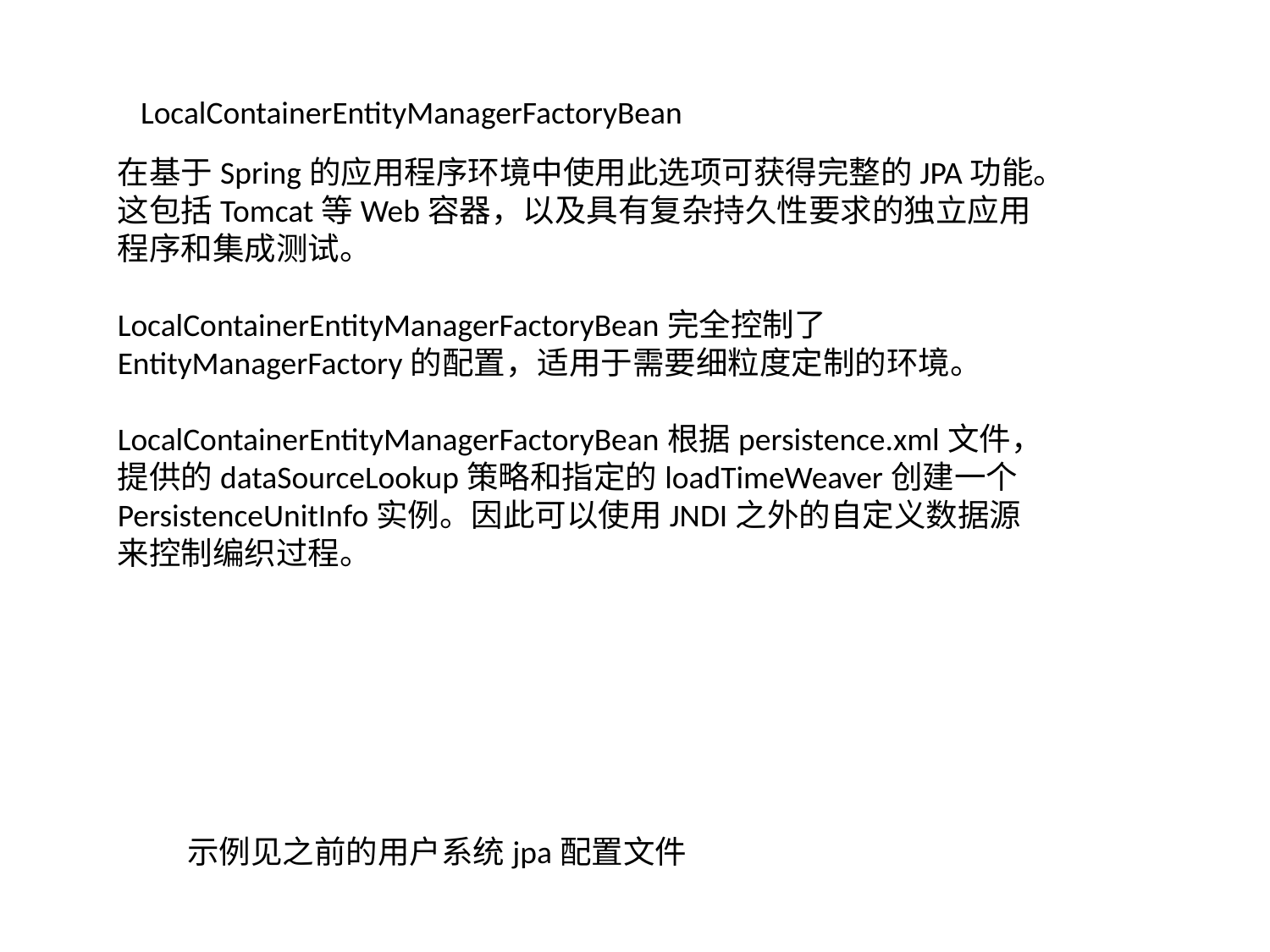

LocalContainerEntityManagerFactoryBean
在基于Spring的应用程序环境中使用此选项可获得完整的JPA功能。这包括Tomcat等Web容器，以及具有复杂持久性要求的独立应用程序和集成测试。

LocalContainerEntityManagerFactoryBean完全控制了EntityManagerFactory的配置，适用于需要细粒度定制的环境。

LocalContainerEntityManagerFactoryBean根据persistence.xml文件，提供的dataSourceLookup策略和指定的loadTimeWeaver创建一个PersistenceUnitInfo实例。因此可以使用JNDI之外的自定义数据源来控制编织过程。
示例见之前的用户系统jpa配置文件